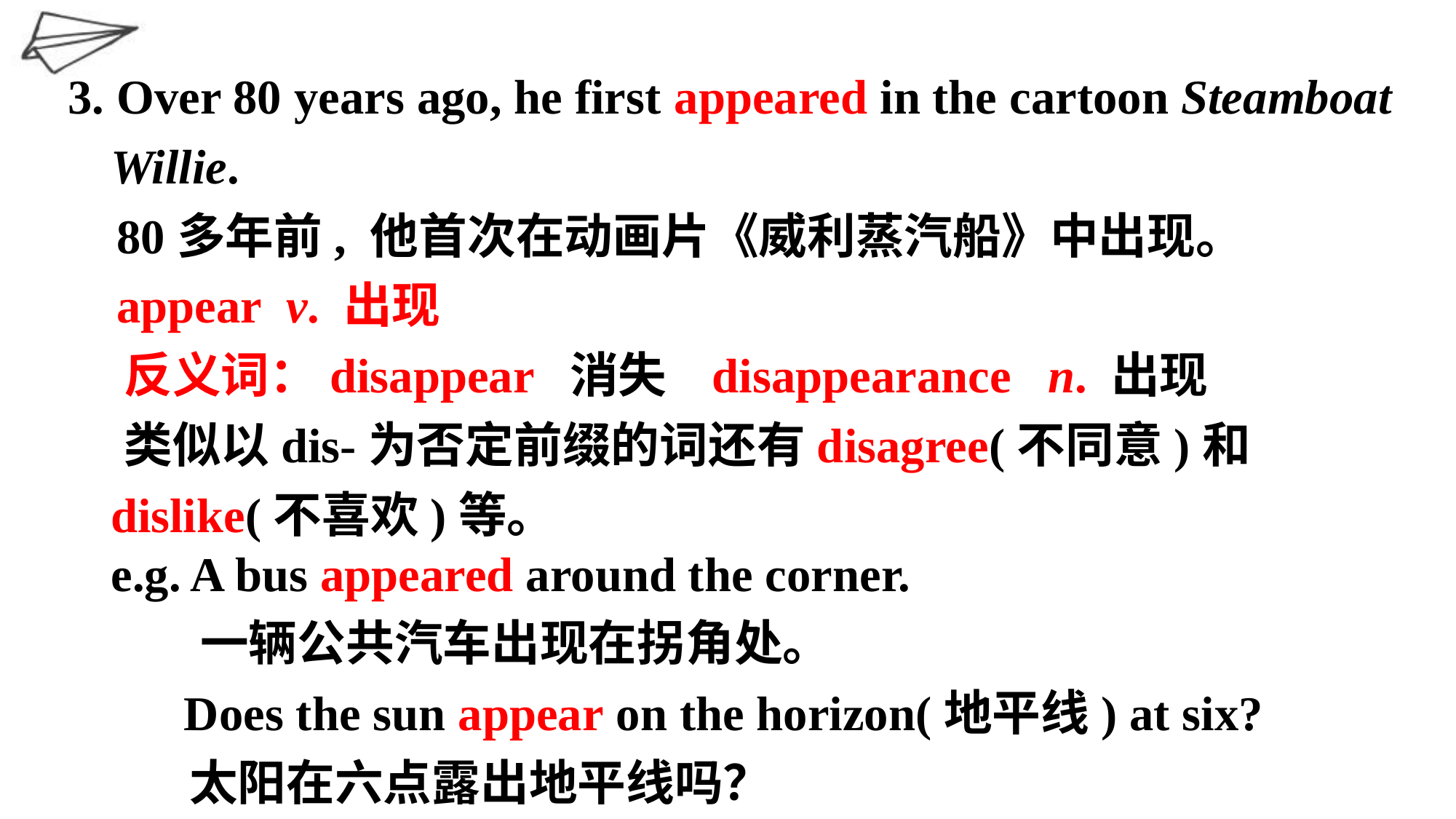

3. Over 80 years ago, he first appeared in the cartoon Steamboat Willie.
    80多年前, 他首次在动画片《威利蒸汽船》中出现。
    appear  v. 出现
    反义词：disappear  消失   disappearance   n. 出现
    类似以dis-为否定前缀的词还有disagree(不同意)和dislike(不喜欢)等。
e.g. A bus appeared around the corner.
       一辆公共汽车出现在拐角处。
      Does the sun appear on the horizon(地平线) at six?
      太阳在六点露出地平线吗？